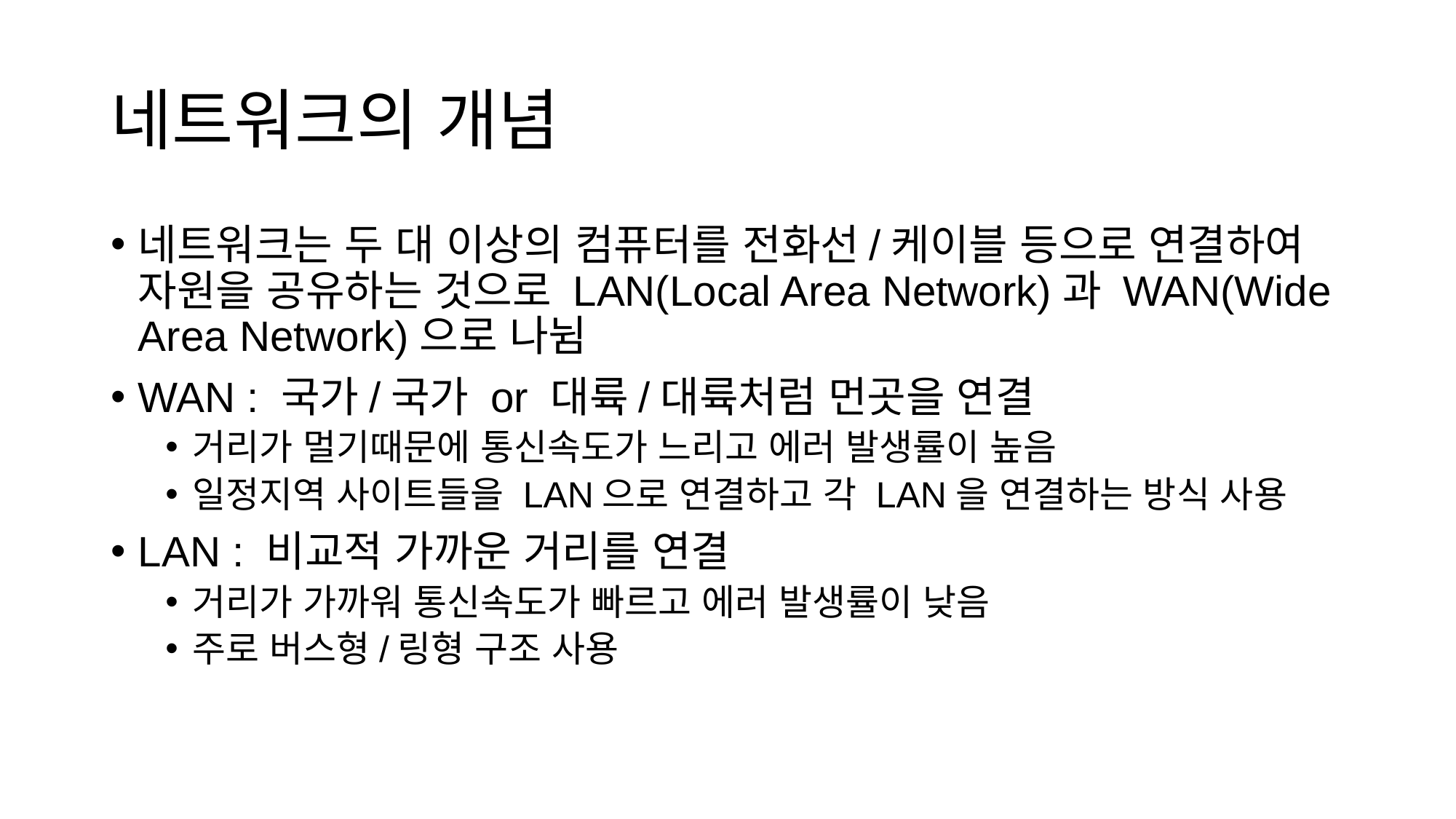

# 네트워크의 개념
네트워크는 두 대 이상의 컴퓨터를 전화선/케이블 등으로 연결하여 자원을 공유하는 것으로 LAN(Local Area Network)과 WAN(Wide Area Network)으로 나뉨
WAN : 국가/국가 or 대륙/대륙처럼 먼곳을 연결
거리가 멀기때문에 통신속도가 느리고 에러 발생률이 높음
일정지역 사이트들을 LAN으로 연결하고 각 LAN을 연결하는 방식 사용
LAN : 비교적 가까운 거리를 연결
거리가 가까워 통신속도가 빠르고 에러 발생률이 낮음
주로 버스형/링형 구조 사용